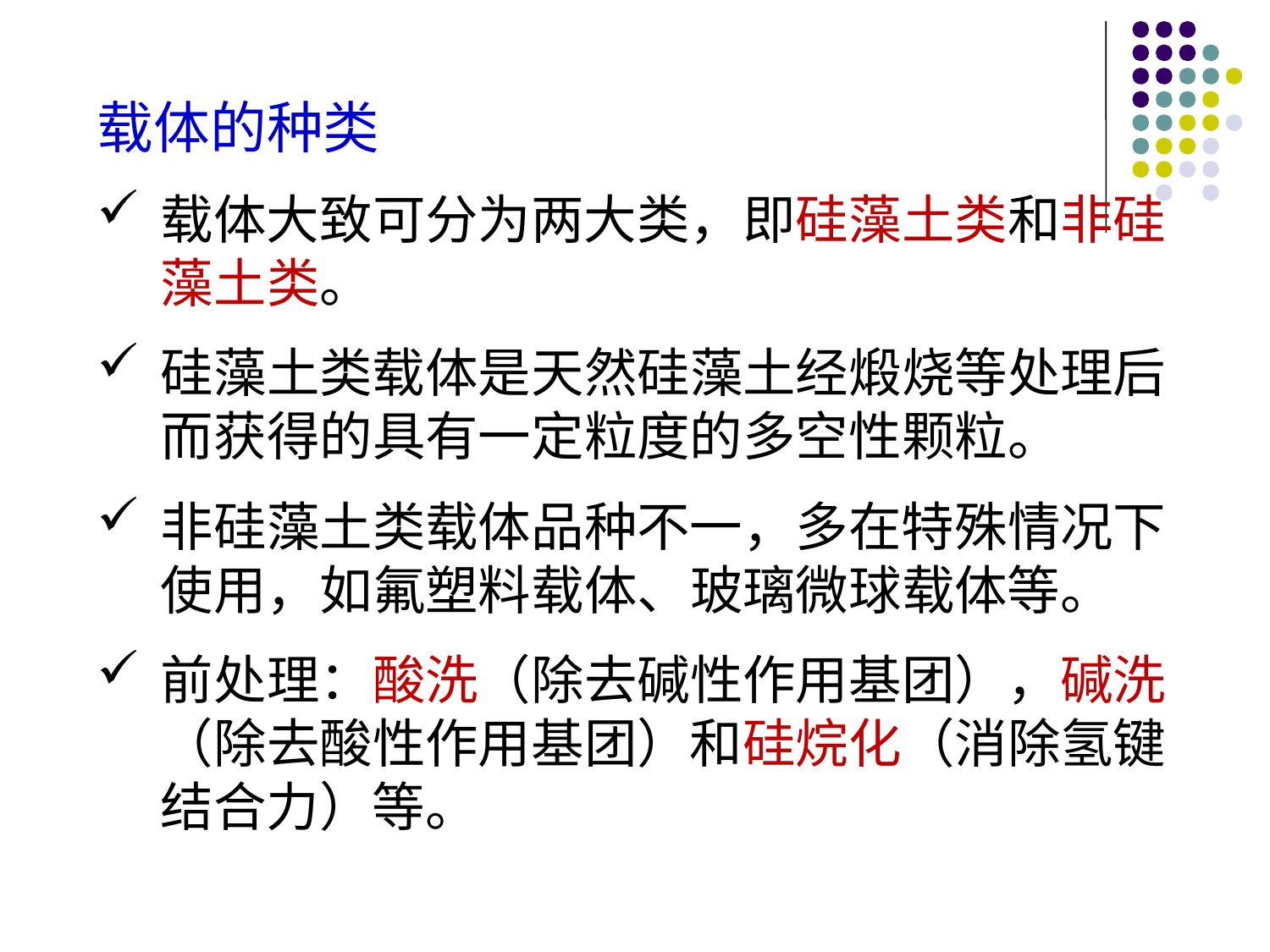

载体的种类
载体大致可分为两大类，即硅藻土类和非硅藻土类。
硅藻土类载体是天然硅藻土经煅烧等处理后而获得的具有一定粒度的多空性颗粒。
非硅藻土类载体品种不一，多在特殊情况下使用，如氟塑料载体、玻璃微球载体等。
前处理：酸洗（除去碱性作用基团），碱洗（除去酸性作用基团）和硅烷化（消除氢键结合力）等。